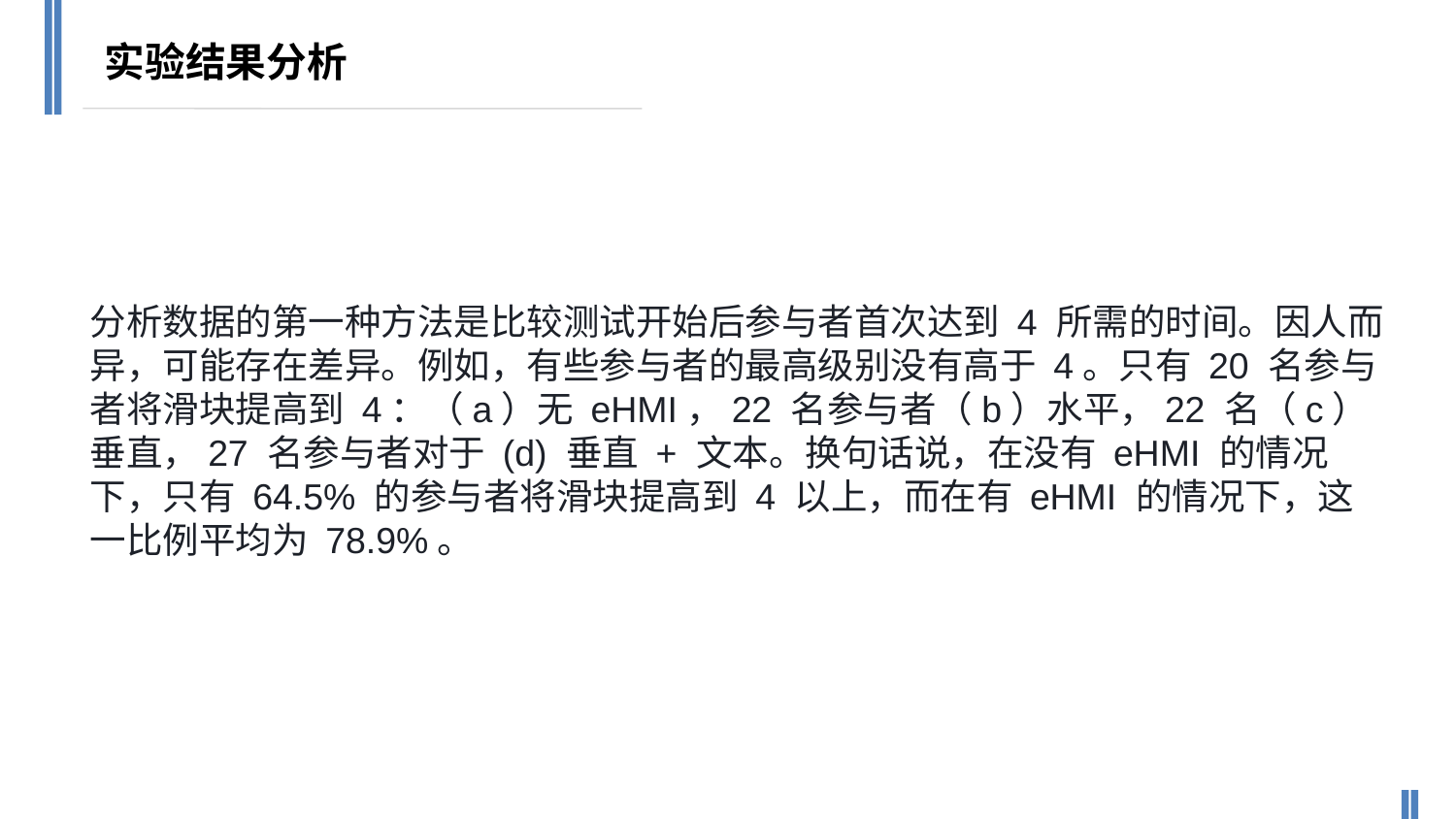

实验结果分析
分析数据的第一种方法是比较测试开始后参与者首次达到 4 所需的时间。因人而异，可能存在差异。例如，有些参与者的最高级别没有高于 4。只有 20 名参与者将滑块提高到 4：（a）无 eHMI，22 名参与者（b）水平，22 名（c）垂直，27 名参与者对于 (d) 垂直 + 文本。换句话说，在没有 eHMI 的情况下，只有 64.5% 的参与者将滑块提高到 4 以上，而在有 eHMI 的情况下，这一比例平均为 78.9%。